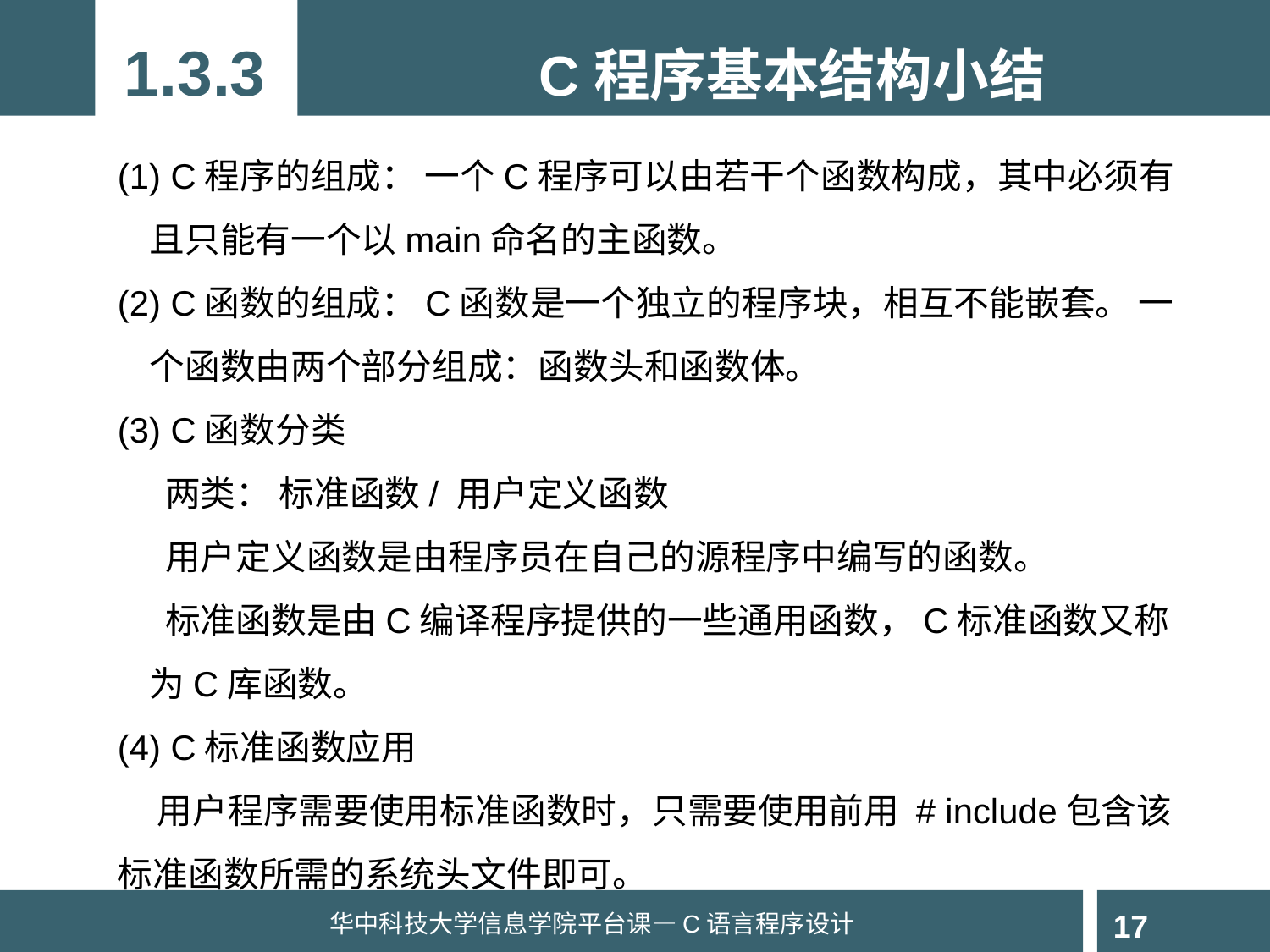

1.3.3
C程序基本结构小结
(1) C程序的组成： 一个C程序可以由若干个函数构成，其中必须有且只能有一个以main命名的主函数。
(2) C函数的组成：C函数是一个独立的程序块，相互不能嵌套。 一个函数由两个部分组成：函数头和函数体。
(3) C函数分类
     两类： 标准函数/ 用户定义函数
     用户定义函数是由程序员在自己的源程序中编写的函数。
     标准函数是由C编译程序提供的一些通用函数，C标准函数又称为C库函数。
(4) C标准函数应用
    用户程序需要使用标准函数时，只需要使用前用 # include包含该标准函数所需的系统头文件即可。